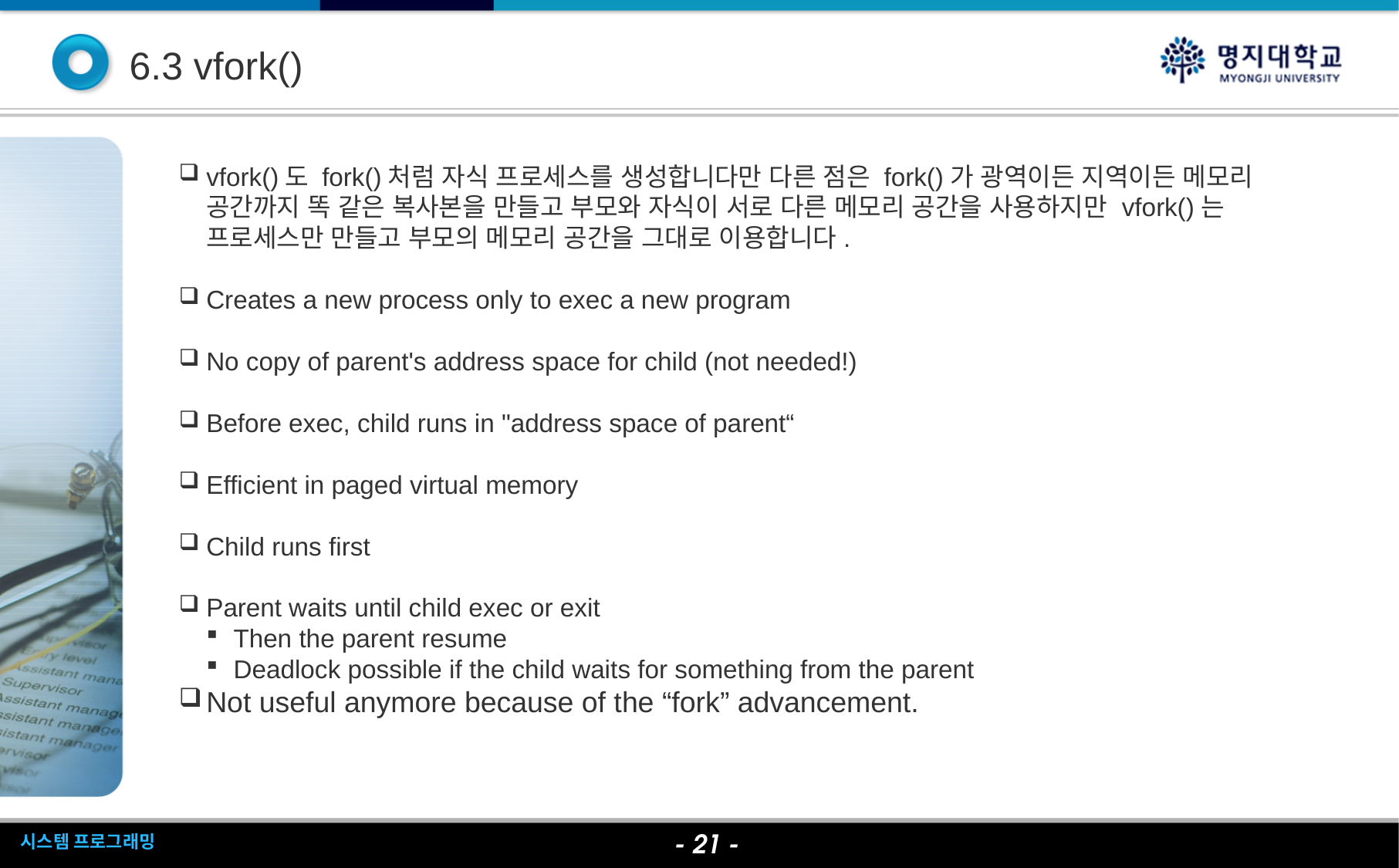

6.3 vfork()
vfork()도 fork()처럼 자식 프로세스를 생성합니다만 다른 점은 fork()가 광역이든 지역이든 메모리 공간까지 똑 같은 복사본을 만들고 부모와 자식이 서로 다른 메모리 공간을 사용하지만 vfork()는 프로세스만 만들고 부모의 메모리 공간을 그대로 이용합니다.

Creates a new process only to exec a new program

No copy of parent's address space for child (not needed!)

Before exec, child runs in "address space of parent“

Efficient in paged virtual memory

Child runs first

Parent waits until child exec or exit
Then the parent resume
Deadlock possible if the child waits for something from the parent
Not useful anymore because of the “fork” advancement.
- 21 -